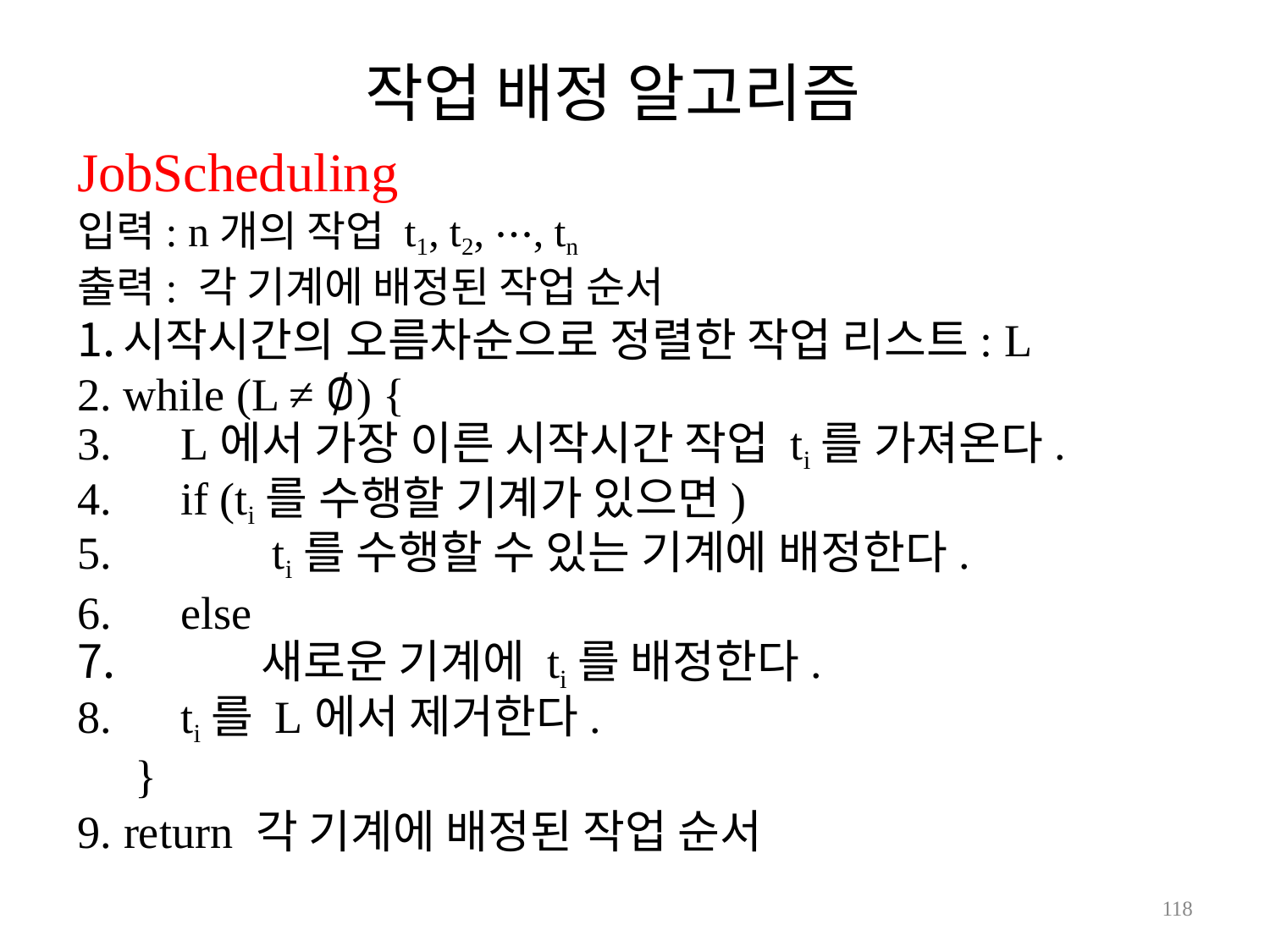

# 작업 배정 알고리즘
JobScheduling
입력: n개의 작업 t1, t2, ⋯, tn
출력: 각 기계에 배정된 작업 순서
시작시간의 오름차순으로 정렬한 작업 리스트: L
while (L ≠ ∅) {
L에서 가장 이른 시작시간 작업 ti를 가져온다.
if (ti를 수행할 기계가 있으면)
ti를 수행할 수 있는 기계에 배정한다.
else
새로운 기계에 ti를 배정한다.
ti를 L에서 제거한다.
}
return 각 기계에 배정된 작업 순서
118